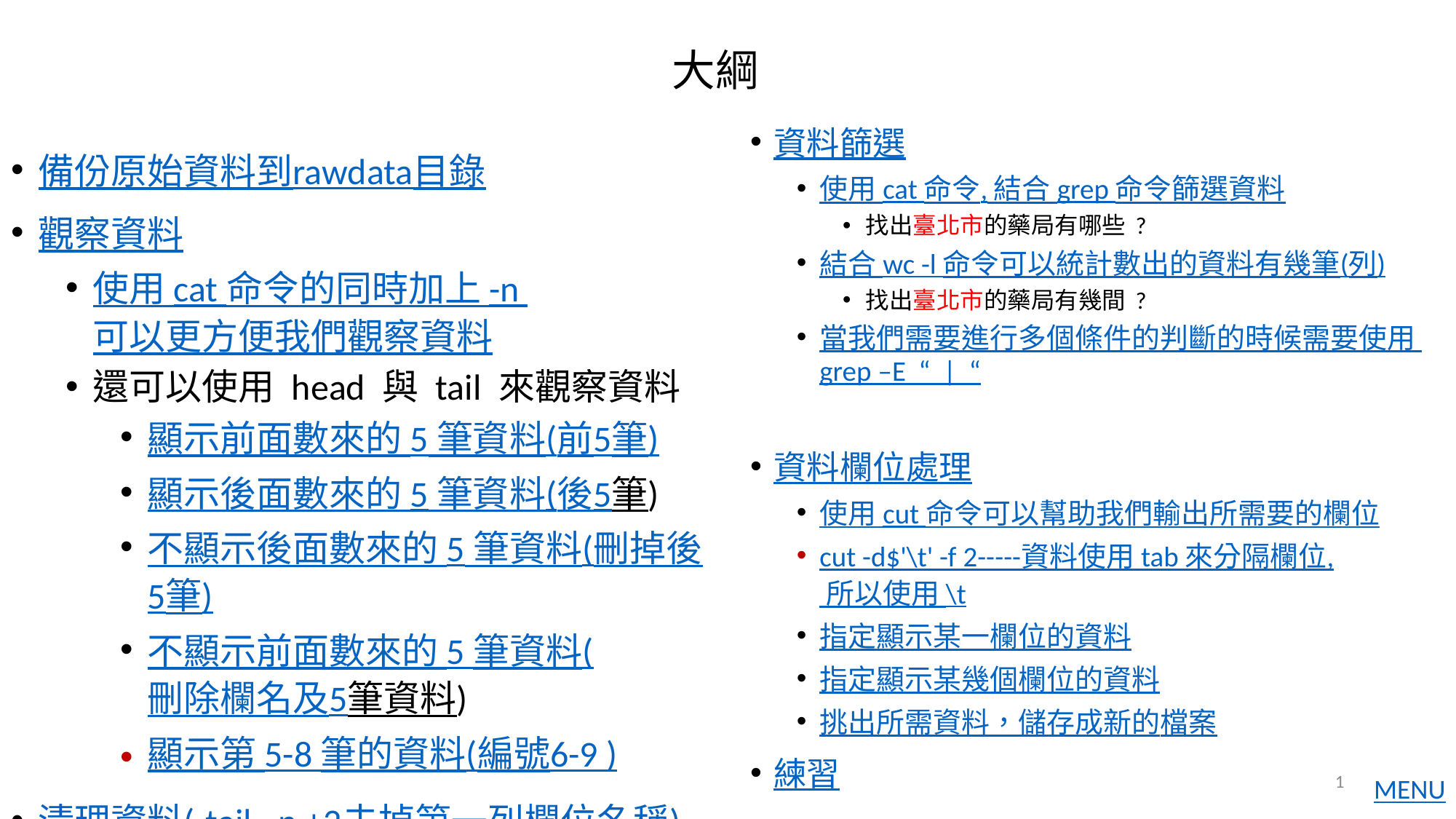

# 大綱
資料篩選
使用 cat 命令, 結合 grep 命令篩選資料
找出臺北市的藥局有哪些 ?
結合 wc -l 命令可以統計數出的資料有幾筆(列)
找出臺北市的藥局有幾間 ?
當我們需要進行多個條件的判斷的時候需要使用 grep –E  “  |  “

資料欄位處理
使用 cut 命令可以幫助我們輸出所需要的欄位
cut -d$'\t' -f 2-----資料使用 tab 來分隔欄位, 所以使用 \t
指定顯示某一欄位的資料
指定顯示某幾個欄位的資料
挑出所需資料，儲存成新的檔案
練習

備份原始資料到rawdata目錄
觀察資料
使用 cat 命令的同時加上 -n 可以更方便我們觀察資料
還可以使用 head 與 tail 來觀察資料
顯示前面數來的 5 筆資料(前5筆)
顯示後面數來的 5 筆資料(後5筆)
不顯示後面數來的 5 筆資料(刪掉後5筆)
不顯示前面數來的 5 筆資料(刪除欄名及5筆資料)
顯示第 5-8 筆的資料(編號6-9 )
清理資料(-tail –n +2去掉第一列欄位名稱)形成純資料檔
1